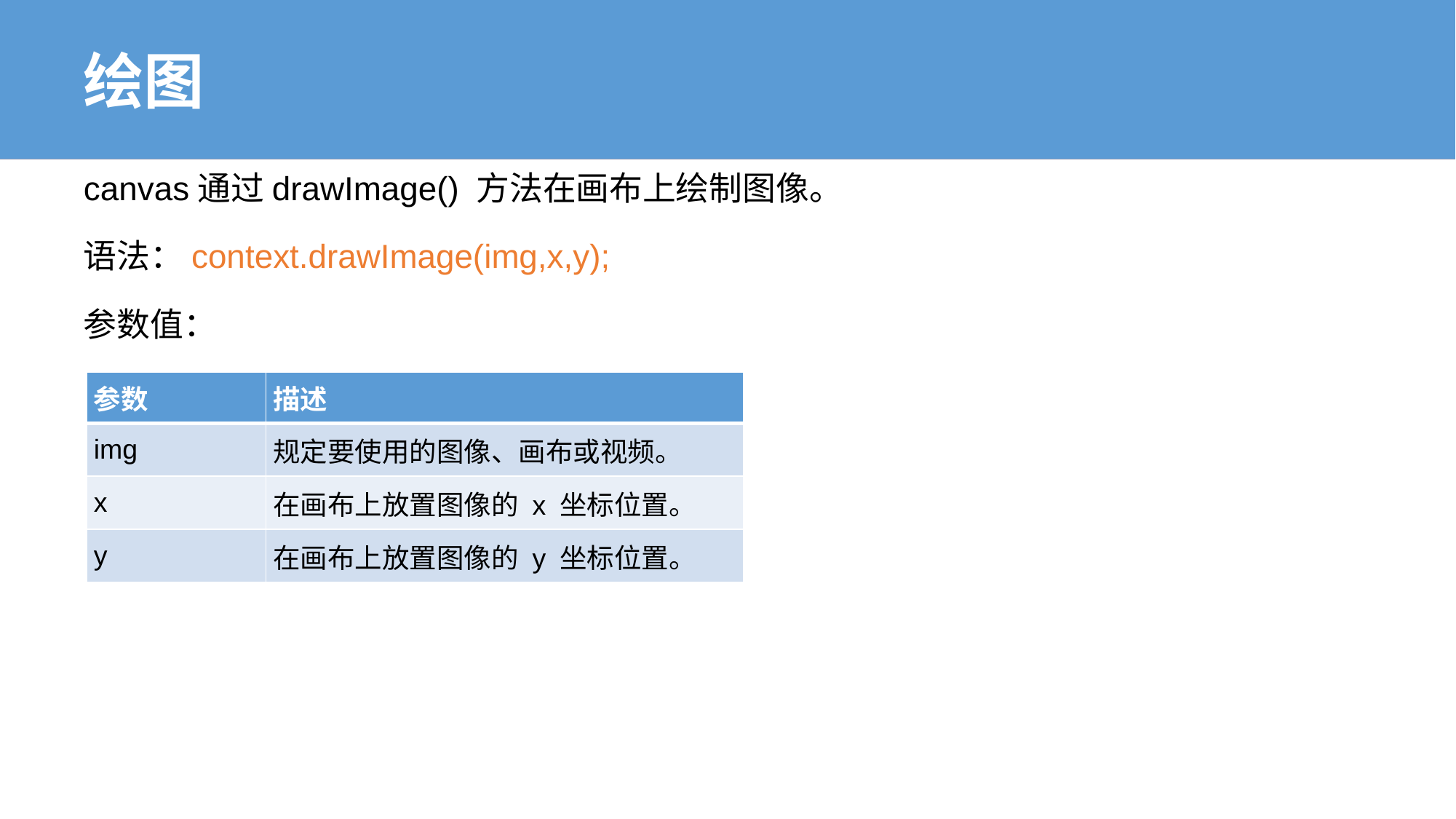

# 绘图
canvas通过drawImage() 方法在画布上绘制图像。
语法：context.drawImage(img,x,y);
参数值：

| 参数 | 描述 |
| --- | --- |
| img | 规定要使用的图像、画布或视频。 |
| x | 在画布上放置图像的 x 坐标位置。 |
| y | 在画布上放置图像的 y 坐标位置。 |